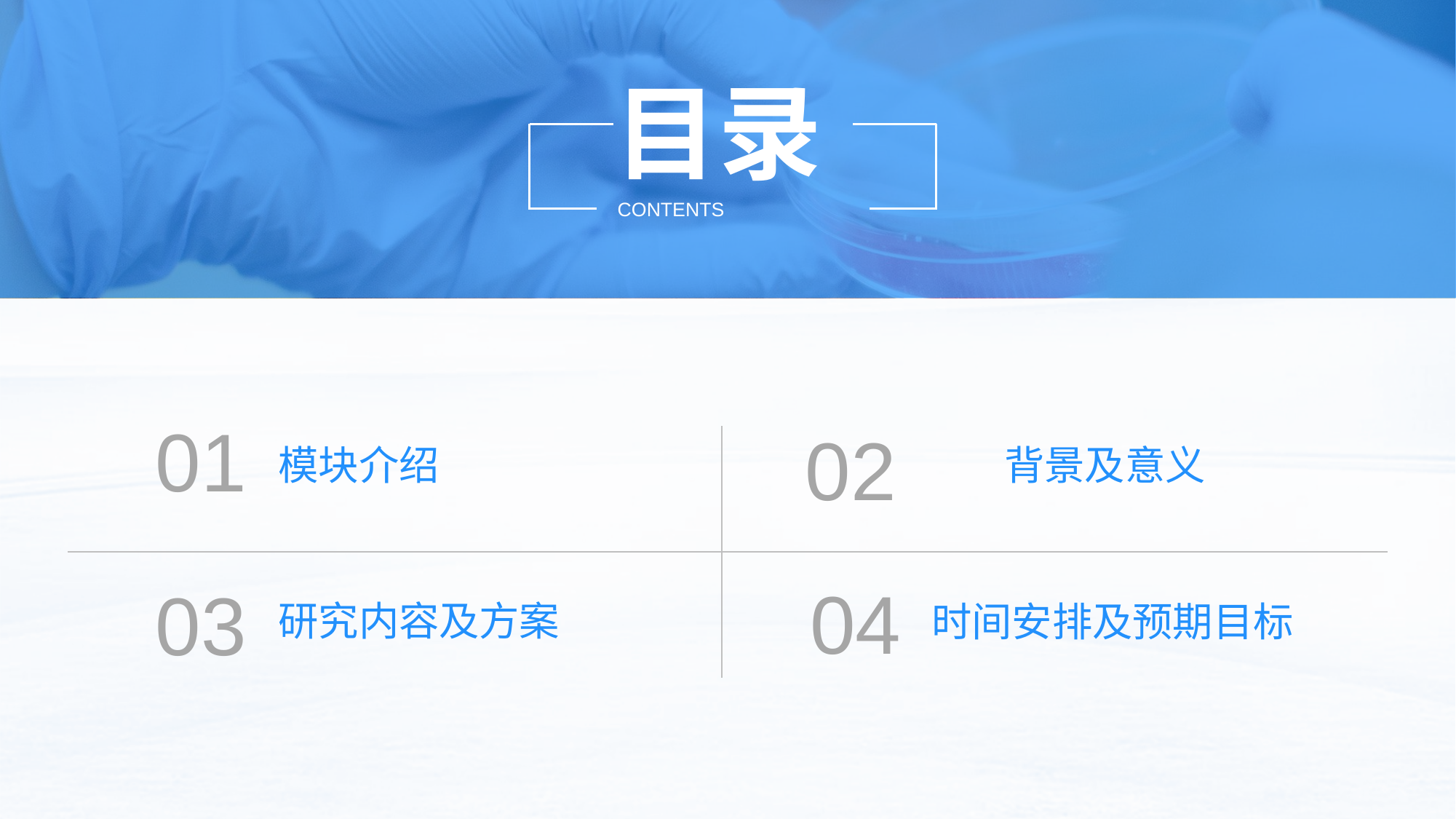

01
02
模块介绍
背景及意义
04
03
研究内容及方案
时间安排及预期目标